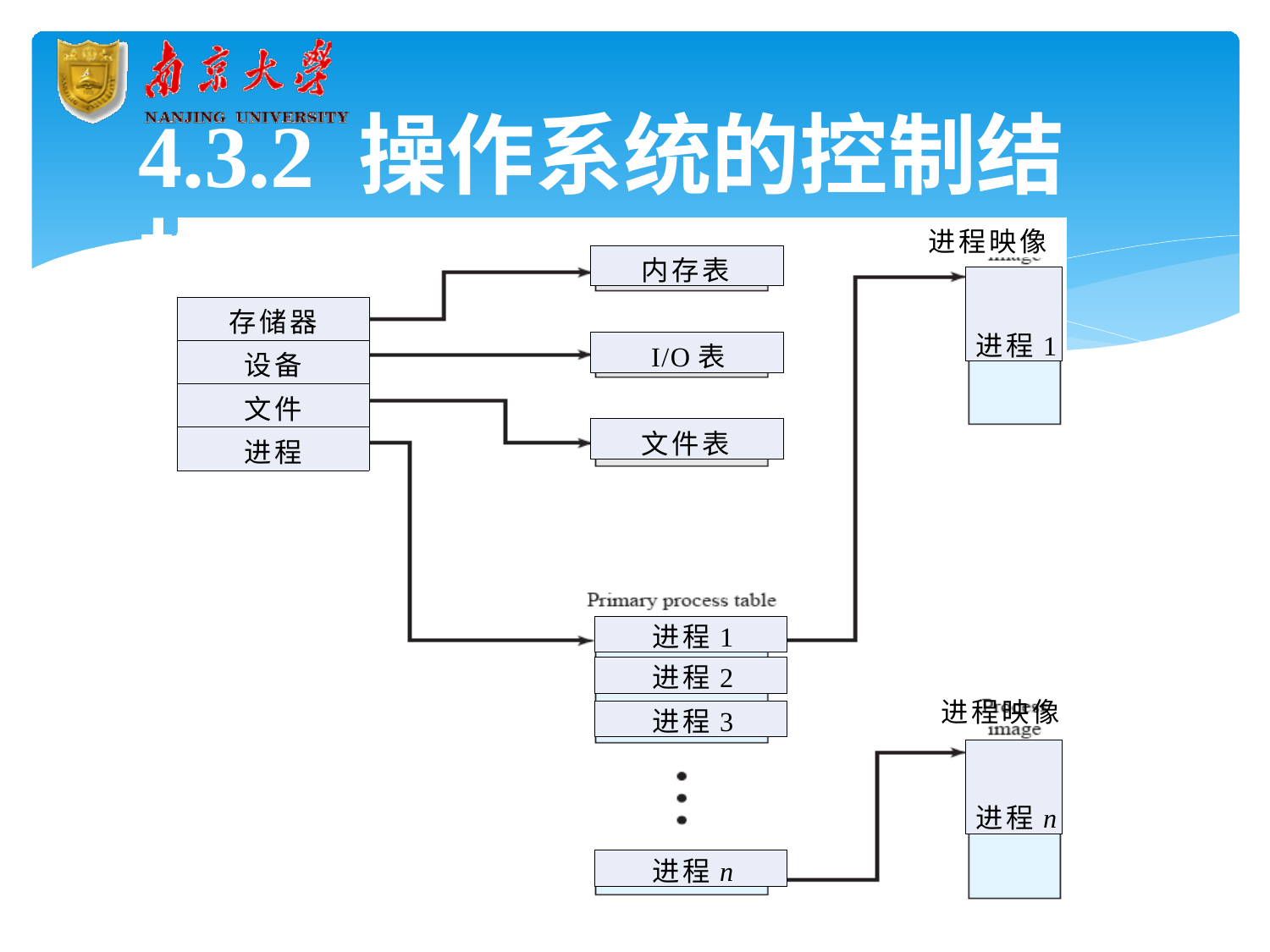

# 4.3.2 操作系统的控制结构

进程映像
内存表

进程1
| 存储器 |
| --- |
| 设备 |
| 文件 |
| 进程 |
I/O表
文件表
进程1
进程2
进程映像
进程3

进程n
进程n